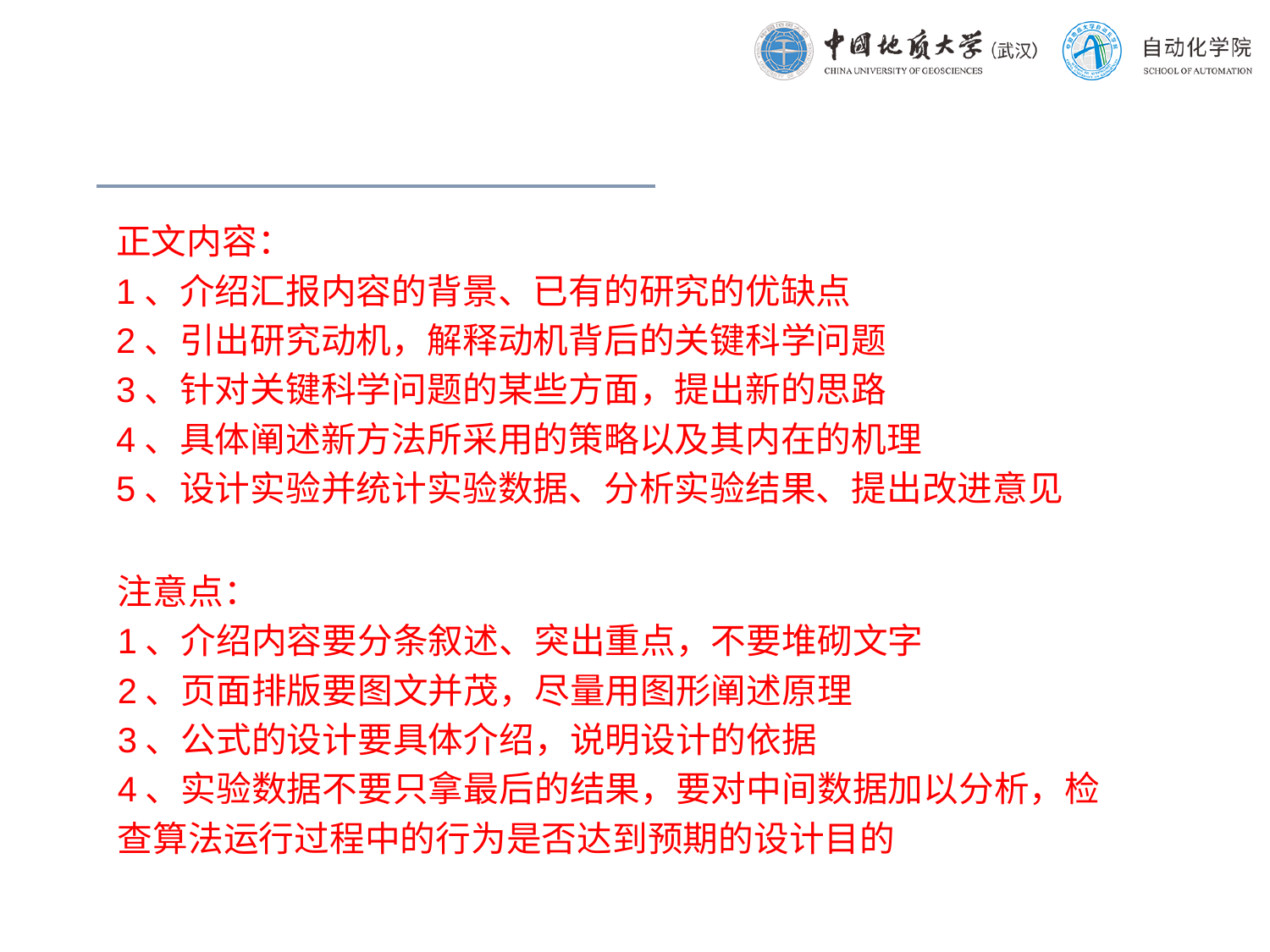

正文内容：
1、介绍汇报内容的背景、已有的研究的优缺点
2、引出研究动机，解释动机背后的关键科学问题
3、针对关键科学问题的某些方面，提出新的思路
4、具体阐述新方法所采用的策略以及其内在的机理
5、设计实验并统计实验数据、分析实验结果、提出改进意见
注意点：
1、介绍内容要分条叙述、突出重点，不要堆砌文字
2、页面排版要图文并茂，尽量用图形阐述原理
3、公式的设计要具体介绍，说明设计的依据
4、实验数据不要只拿最后的结果，要对中间数据加以分析，检查算法运行过程中的行为是否达到预期的设计目的